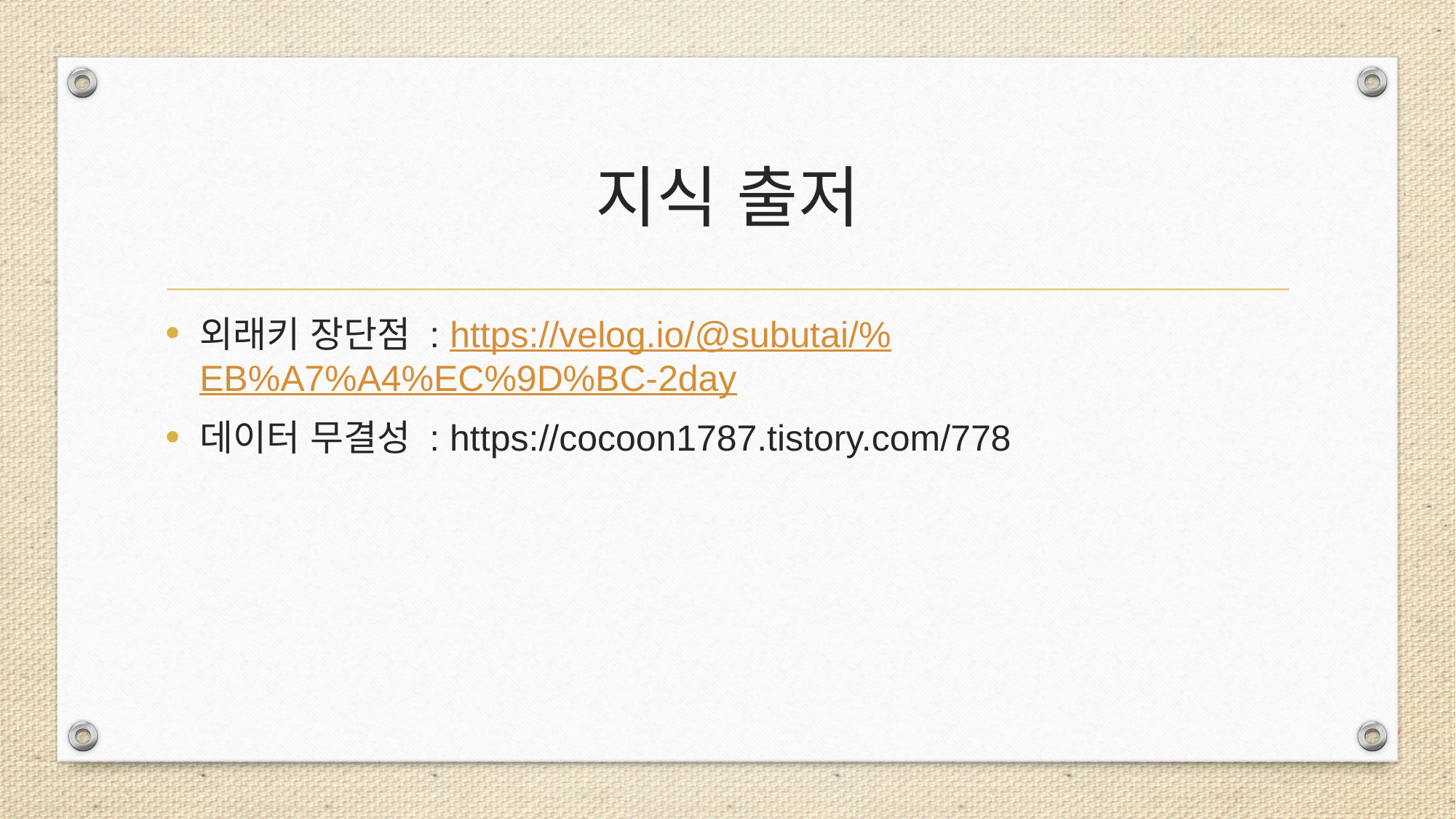

# 지식 출저
외래키 장단점 : https://velog.io/@subutai/%EB%A7%A4%EC%9D%BC-2day
데이터 무결성 : https://cocoon1787.tistory.com/778